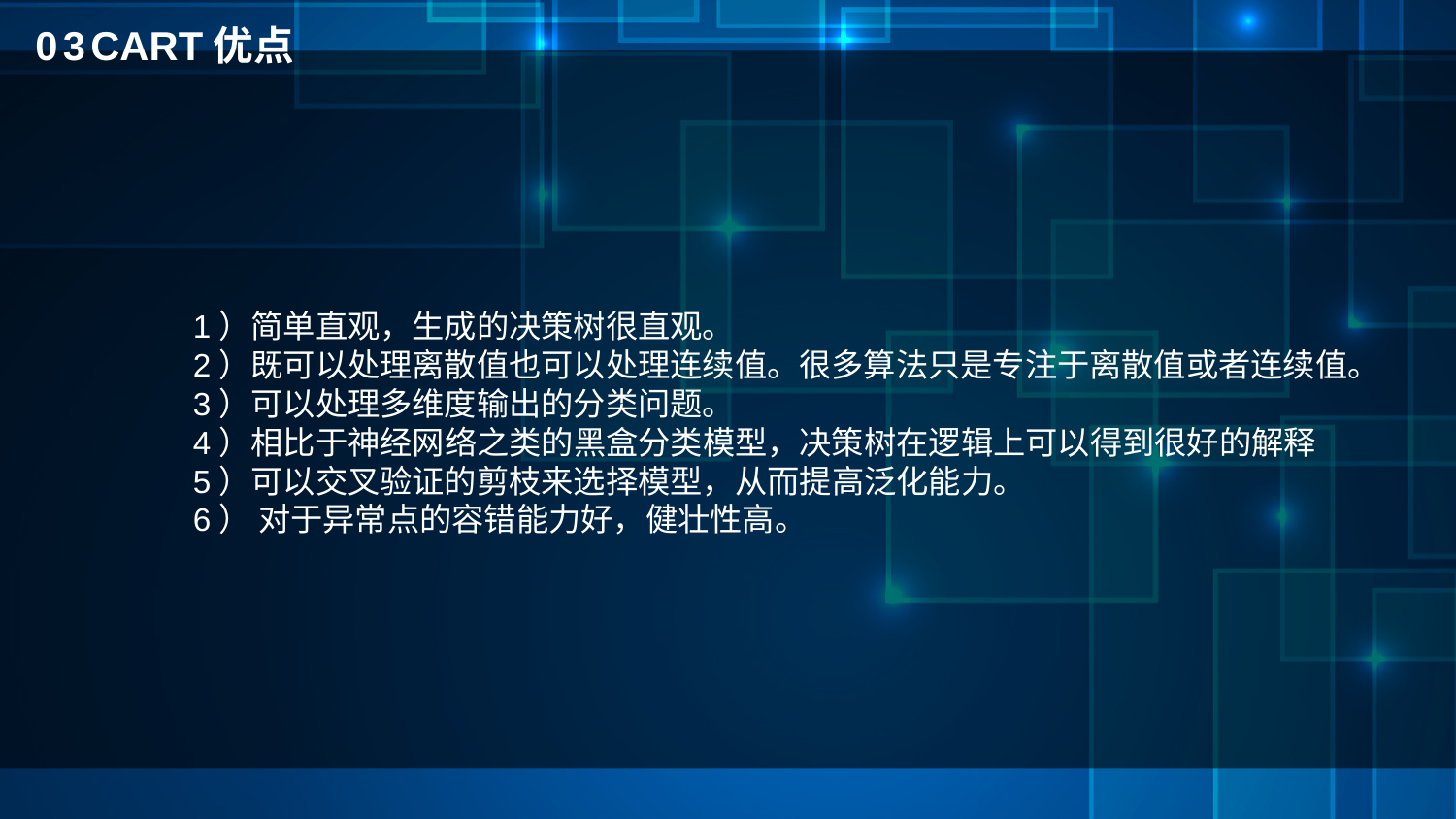

0 3 CART优点
1）简单直观，生成的决策树很直观。
2）既可以处理离散值也可以处理连续值。很多算法只是专注于离散值或者连续值。
3）可以处理多维度输出的分类问题。
4）相比于神经网络之类的黑盒分类模型，决策树在逻辑上可以得到很好的解释
5）可以交叉验证的剪枝来选择模型，从而提高泛化能力。
6） 对于异常点的容错能力好，健壮性高。